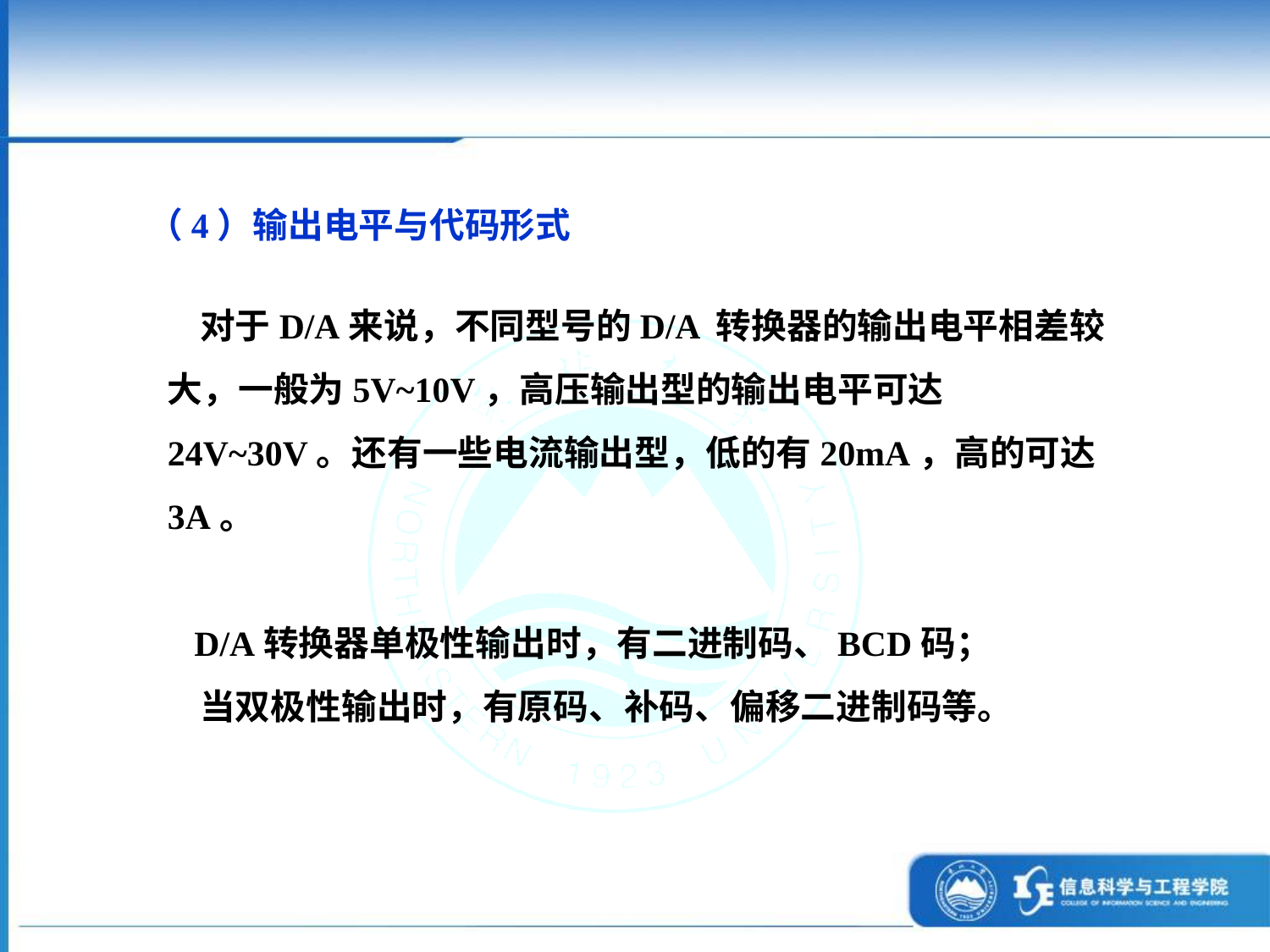

（4）输出电平与代码形式
   对于D/A来说，不同型号的D/A 转换器的输出电平相差较大，一般为5V~10V，高压输出型的输出电平可达24V~30V。还有一些电流输出型，低的有20mA，高的可达3A。

   D/A转换器单极性输出时，有二进制码、BCD码；
   当双极性输出时，有原码、补码、偏移二进制码等。